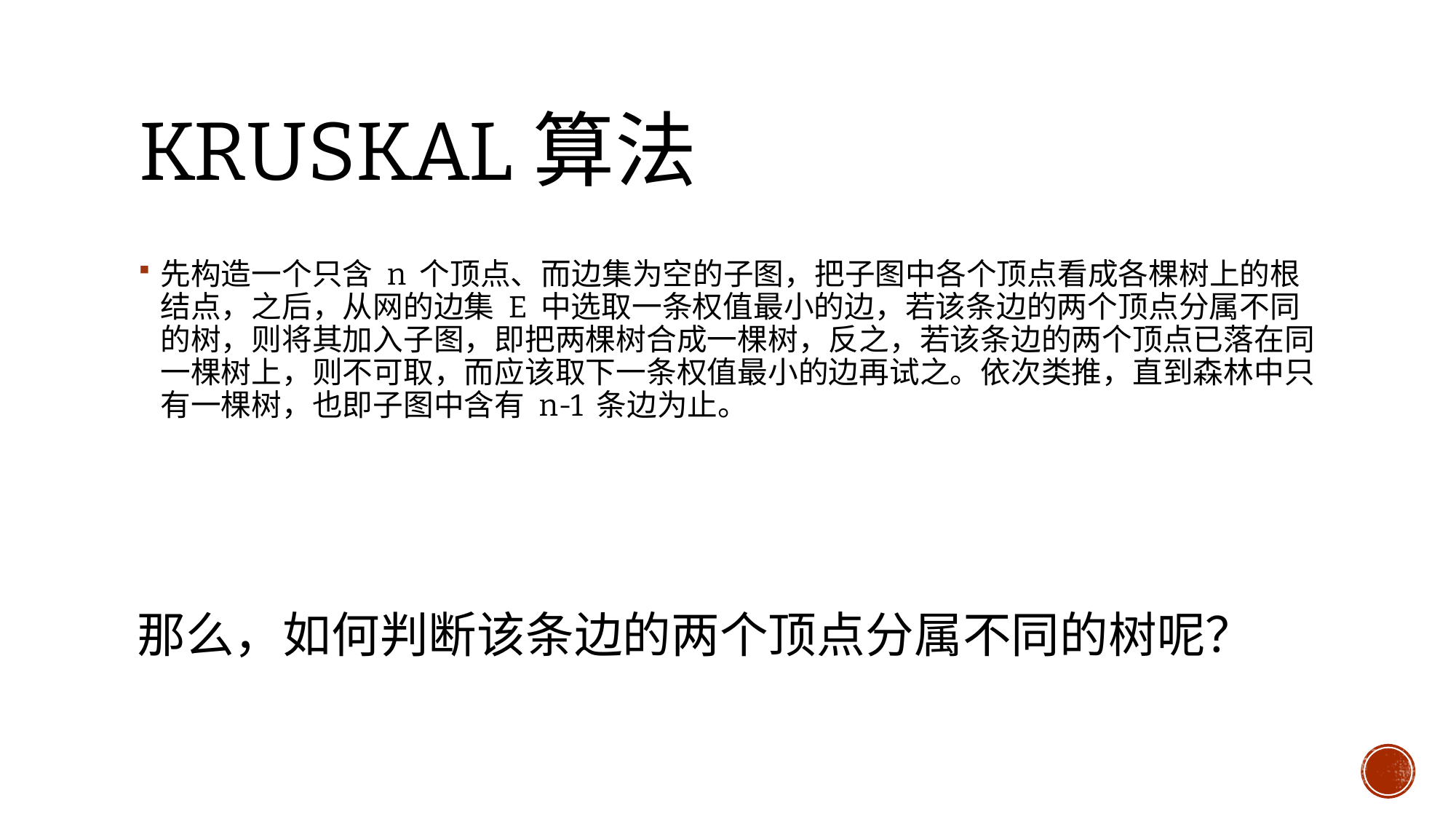

# Kruskal算法
先构造一个只含 n 个顶点、而边集为空的子图，把子图中各个顶点看成各棵树上的根结点，之后，从网的边集 E 中选取一条权值最小的边，若该条边的两个顶点分属不同的树，则将其加入子图，即把两棵树合成一棵树，反之，若该条边的两个顶点已落在同一棵树上，则不可取，而应该取下一条权值最小的边再试之。依次类推，直到森林中只有一棵树，也即子图中含有 n-1 条边为止。
那么，如何判断该条边的两个顶点分属不同的树呢？